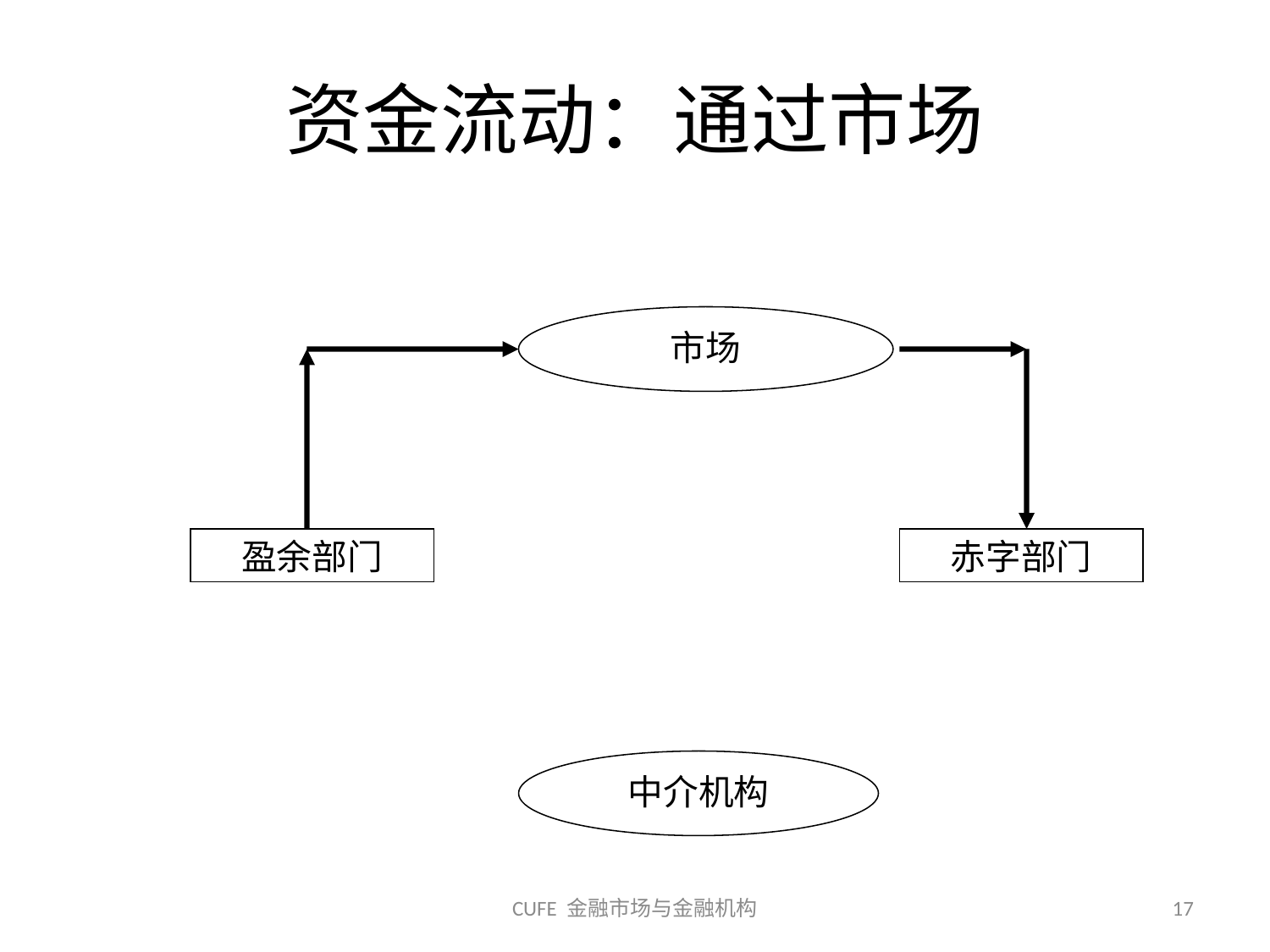

# 资金流动：通过市场
市场

盈余部门
赤字部门
中介机构
CUFE 金融市场与金融机构
17